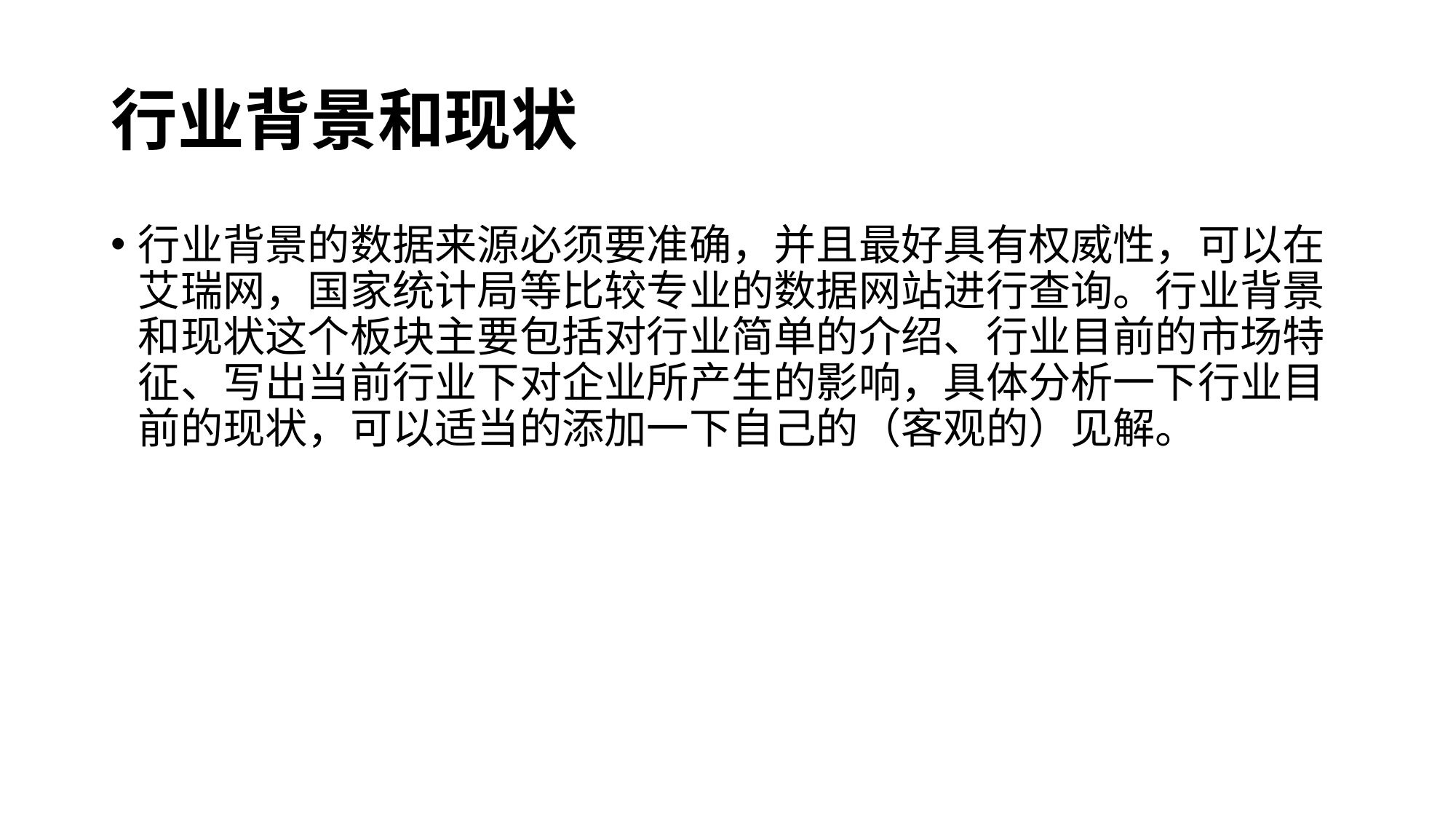

# 行业背景和现状
行业背景的数据来源必须要准确，并且最好具有权威性，可以在艾瑞网，国家统计局等比较专业的数据网站进行查询。行业背景和现状这个板块主要包括对行业简单的介绍、行业目前的市场特征、写出当前行业下对企业所产生的影响，具体分析一下行业目前的现状，可以适当的添加一下自己的（客观的）见解。